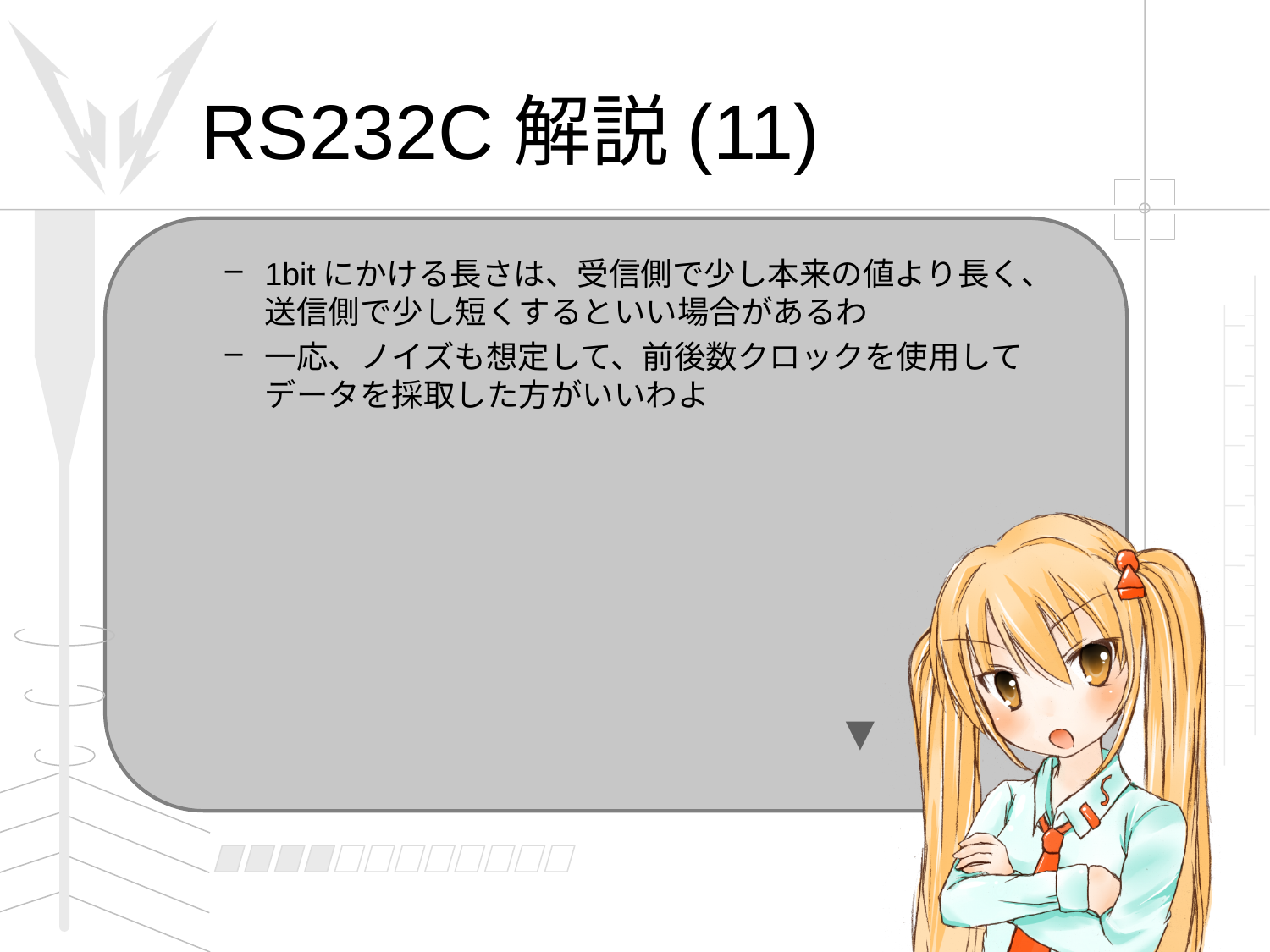

# RS232C解説(11)
1bitにかける長さは、受信側で少し本来の値より長く、送信側で少し短くするといい場合があるわ
一応、ノイズも想定して、前後数クロックを使用してデータを採取した方がいいわよ